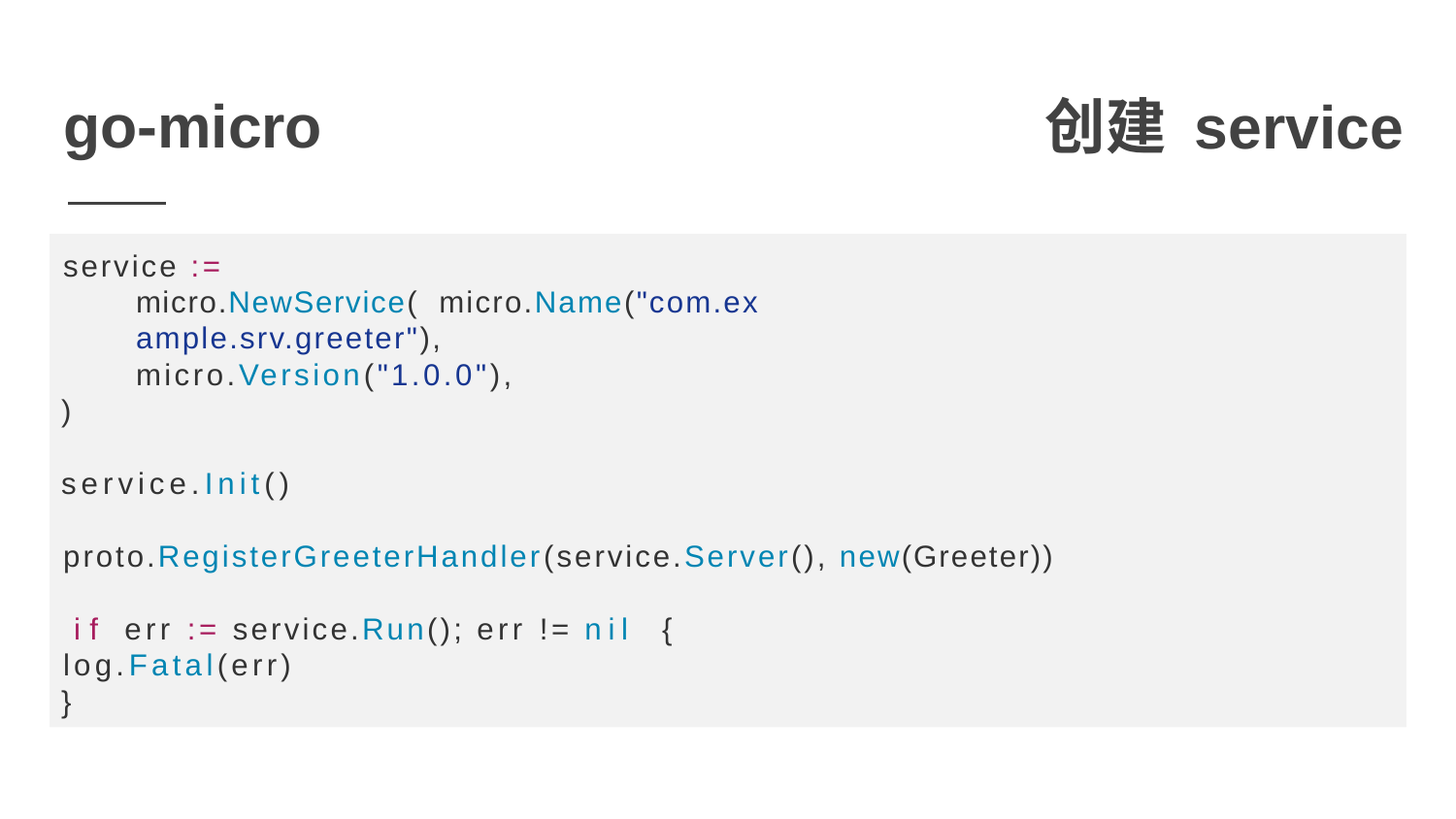

# go-micro
创建 service

service := micro.NewService(  micro.Name("com.example.srv.greeter"),  micro.Version("1.0.0"),
)
service.Init()  proto.RegisterGreeterHandler(service.Server(), new(Greeter))  if err := service.Run(); err != nil {
log.Fatal(err)
}